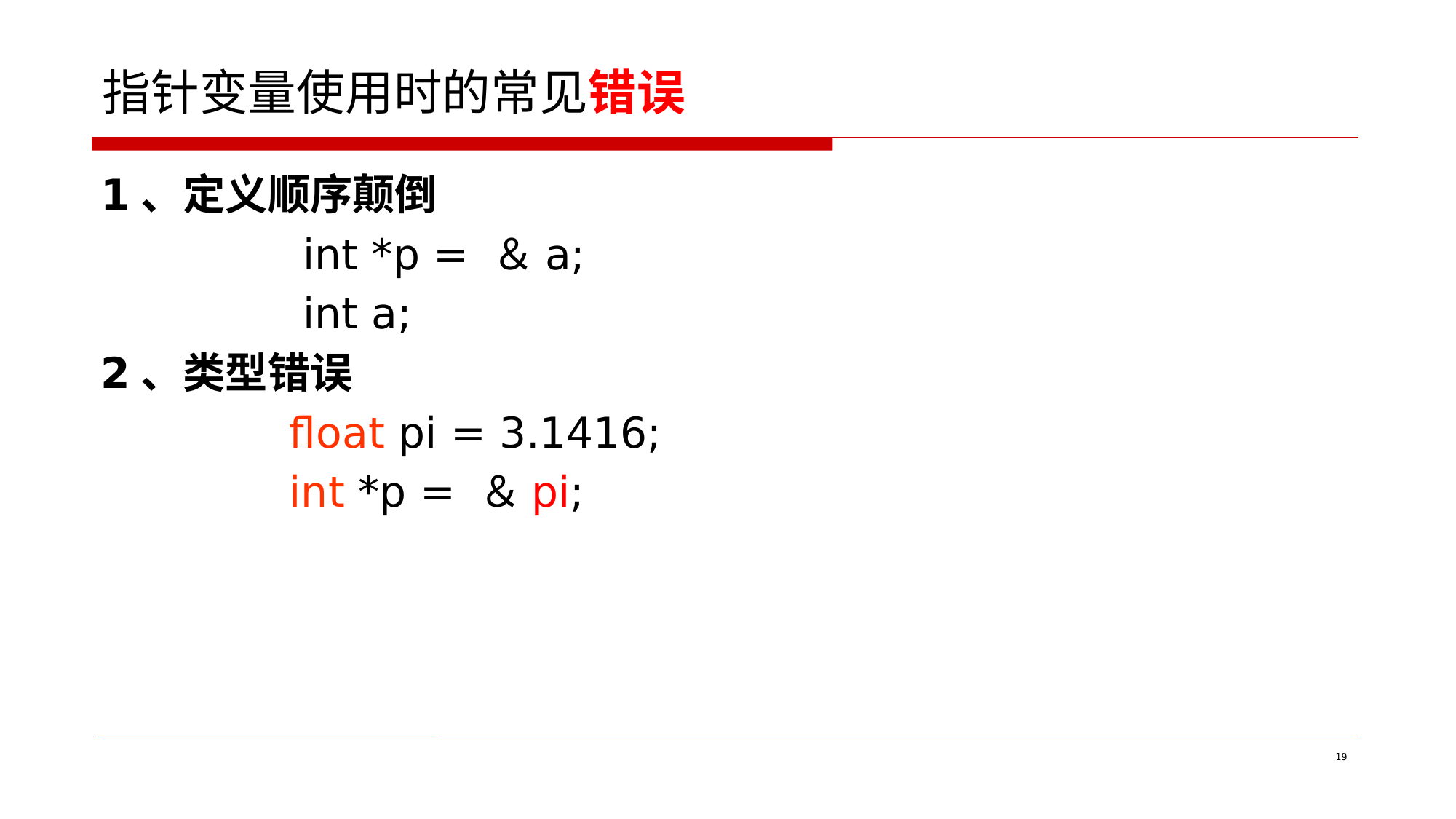

# 指针变量使用时的常见错误
1、定义顺序颠倒
               int *p = ＆a;
               int a;
2、类型错误
              float pi = 3.1416;
              int *p = ＆pi;
19